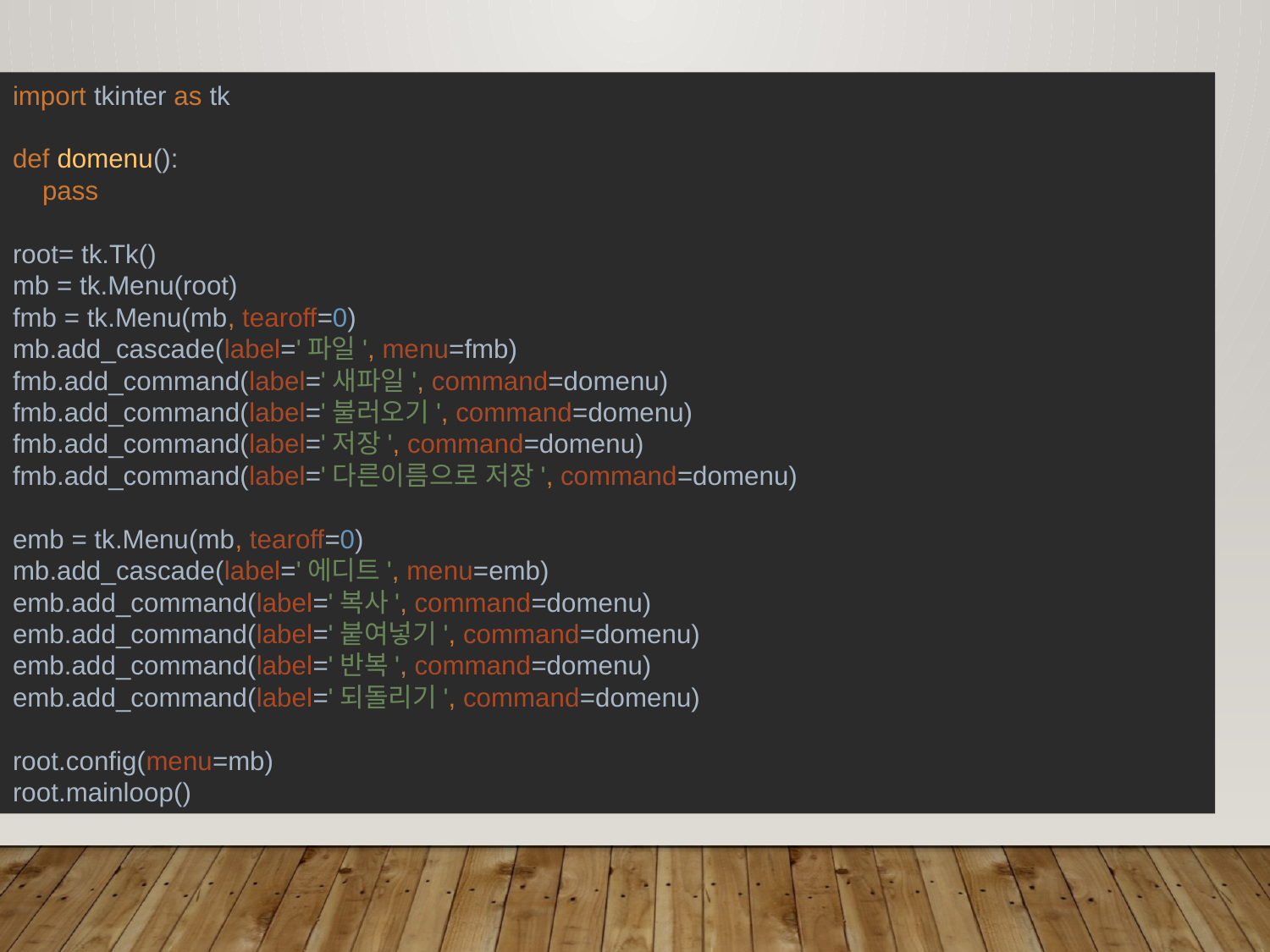

import tkinter as tk
def domenu():
    pass
root= tk.Tk()
mb = tk.Menu(root)
fmb = tk.Menu(mb, tearoff=0)
mb.add_cascade(label='파일', menu=fmb)
fmb.add_command(label='새파일', command=domenu)
fmb.add_command(label='불러오기', command=domenu)
fmb.add_command(label='저장', command=domenu)
fmb.add_command(label='다른이름으로 저장', command=domenu)
emb = tk.Menu(mb, tearoff=0)
mb.add_cascade(label='에디트', menu=emb)
emb.add_command(label='복사', command=domenu)
emb.add_command(label='붙여넣기', command=domenu)
emb.add_command(label='반복', command=domenu)
emb.add_command(label='되돌리기', command=domenu)
root.config(menu=mb)
root.mainloop()
# 버튼 위젯과 이벤트 다루기
버튼 클래스를 사용하면
 기본적으로 command
인수를 통해서 이벤트를
 발생시킬 수 있다.
Pack을 이용해서 설정된
 위젯들은 config 함수를
이용해 다시 바꿀 수
있다.